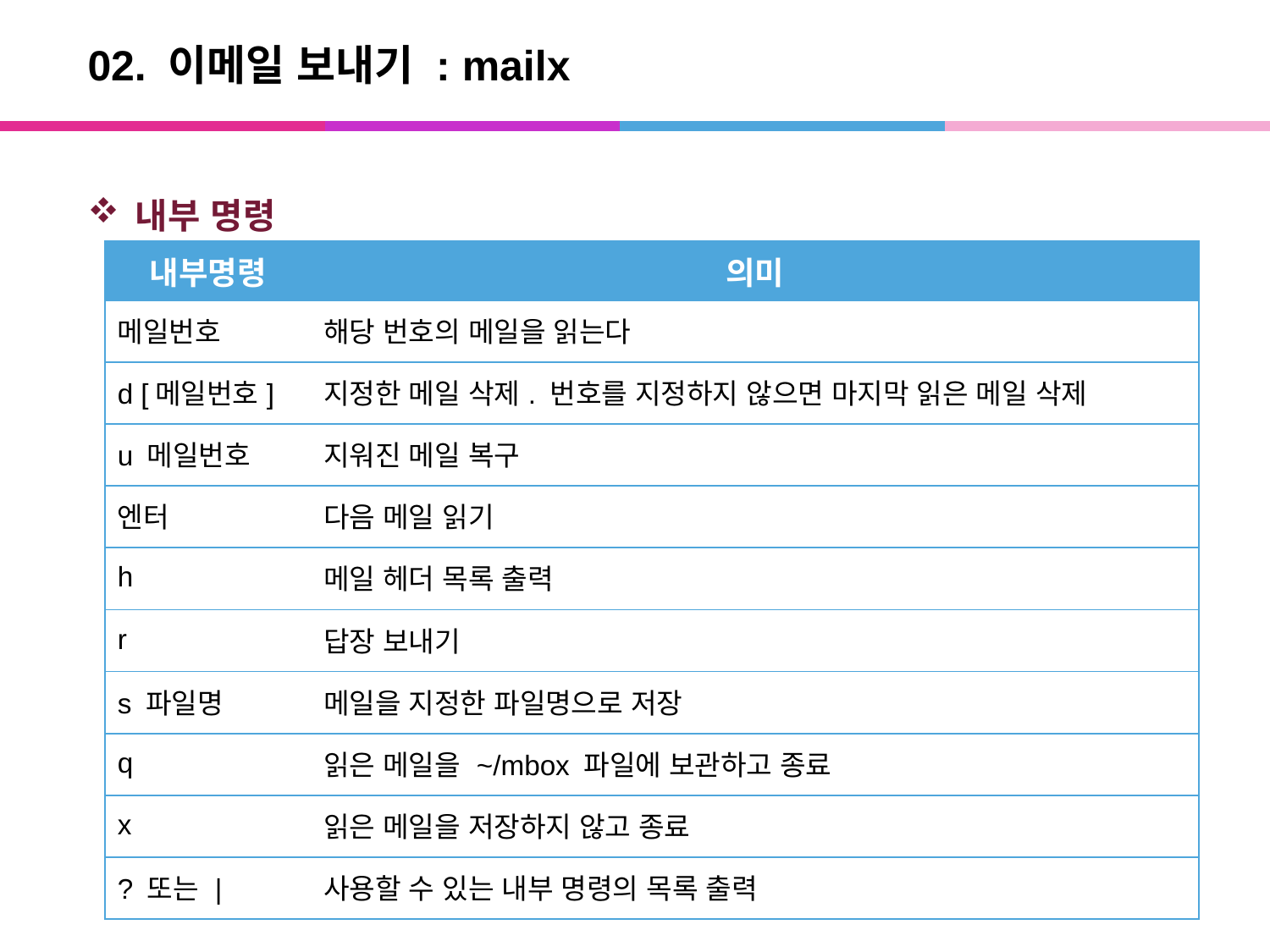

# 02. 이메일 보내기 : mailx
내부 명령

| 내부명령 | 의미 |
| --- | --- |
| 메일번호 | 해당 번호의 메일을 읽는다 |
| d [메일번호] | 지정한 메일 삭제. 번호를 지정하지 않으면 마지막 읽은 메일 삭제 |
| u 메일번호 | 지워진 메일 복구 |
| 엔터 | 다음 메일 읽기 |
| h | 메일 헤더 목록 출력 |
| r | 답장 보내기 |
| s 파일명 | 메일을 지정한 파일명으로 저장 |
| q | 읽은 메일을 ~/mbox 파일에 보관하고 종료 |
| x | 읽은 메일을 저장하지 않고 종료 |
| ? 또는 | | 사용할 수 있는 내부 명령의 목록 출력 |